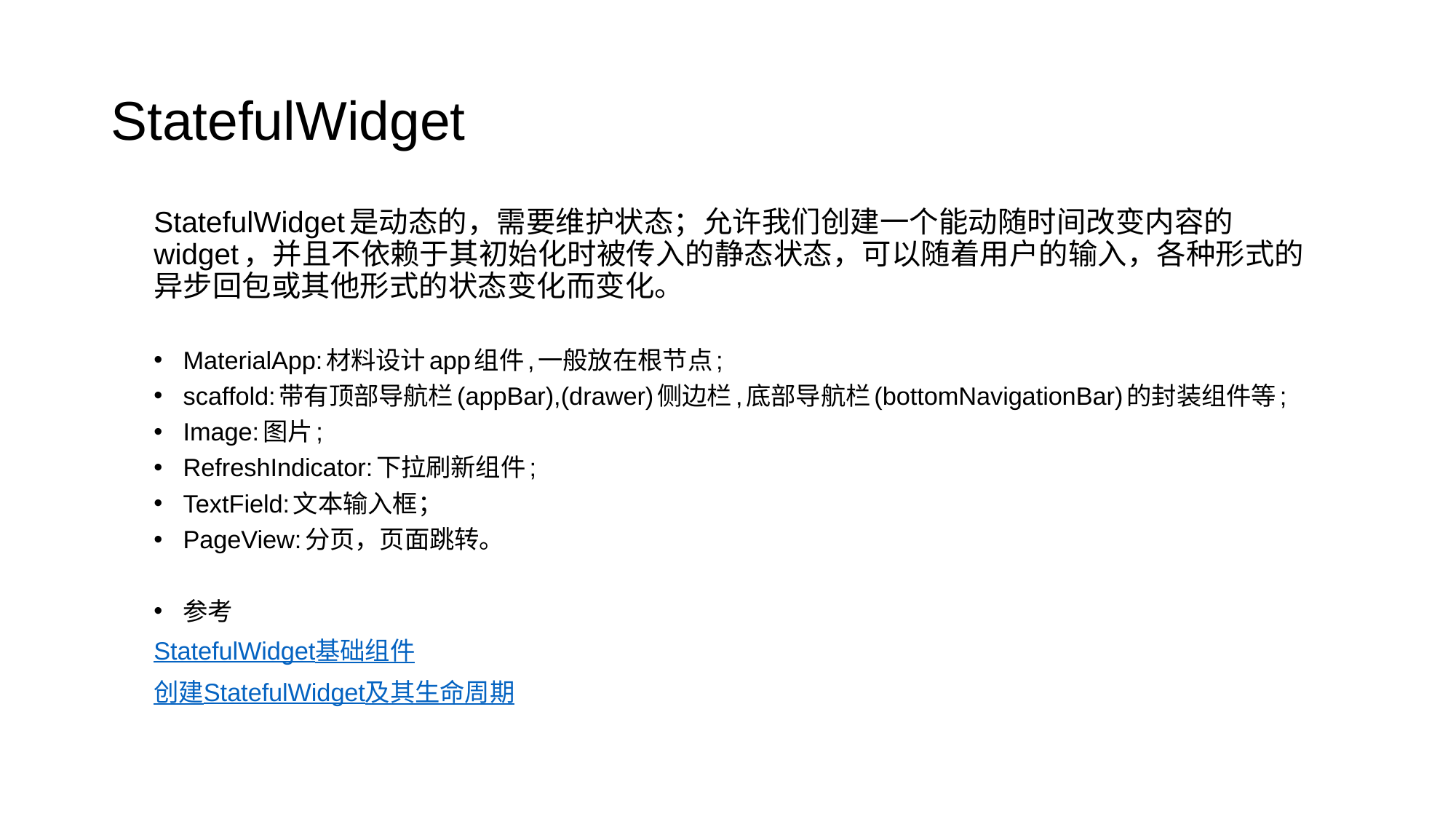

# StatefulWidget
StatefulWidget是动态的，需要维护状态；允许我们创建一个能动随时间改变内容的widget，并且不依赖于其初始化时被传入的静态状态，可以随着用户的输入，各种形式的异步回包或其他形式的状态变化而变化。

MaterialApp:材料设计app组件,一般放在根节点;
scaffold:带有顶部导航栏(appBar),(drawer)侧边栏,底部导航栏(bottomNavigationBar)的封装组件等;
Image:图片;
RefreshIndicator:下拉刷新组件;
TextField:文本输入框；
PageView:分页，页面跳转。

参考
StatefulWidget基础组件
创建StatefulWidget及其生命周期